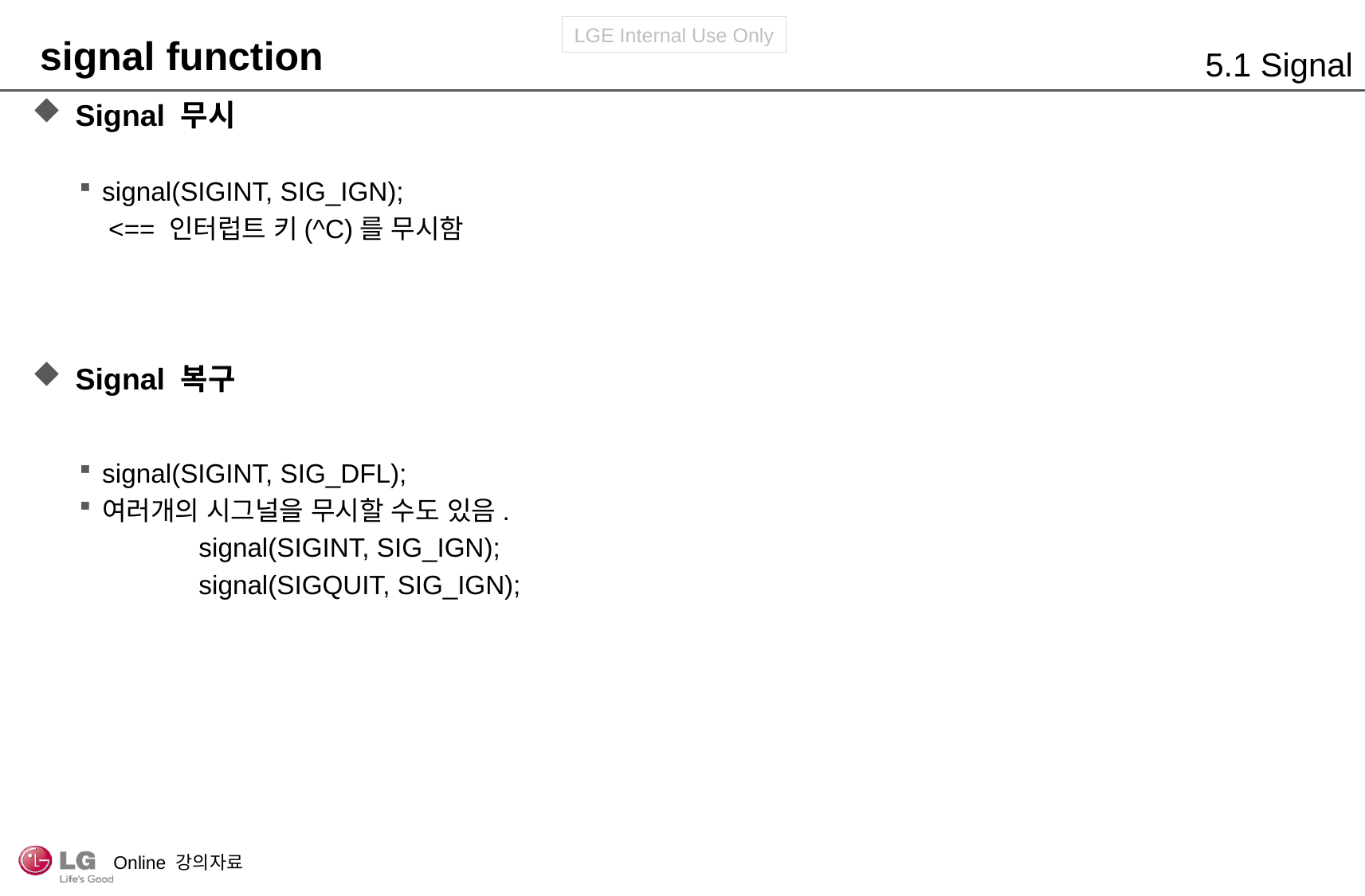

signal function
5.1 Signal

 Signal 무시

signal(SIGINT, SIG_IGN);
    <== 인터럽트 키(^C)를 무시함

 Signal 복구

signal(SIGINT, SIG_DFL);
여러개의 시그널을 무시할 수도 있음.
	signal(SIGINT, SIG_IGN);
	signal(SIGQUIT, SIG_IGN);